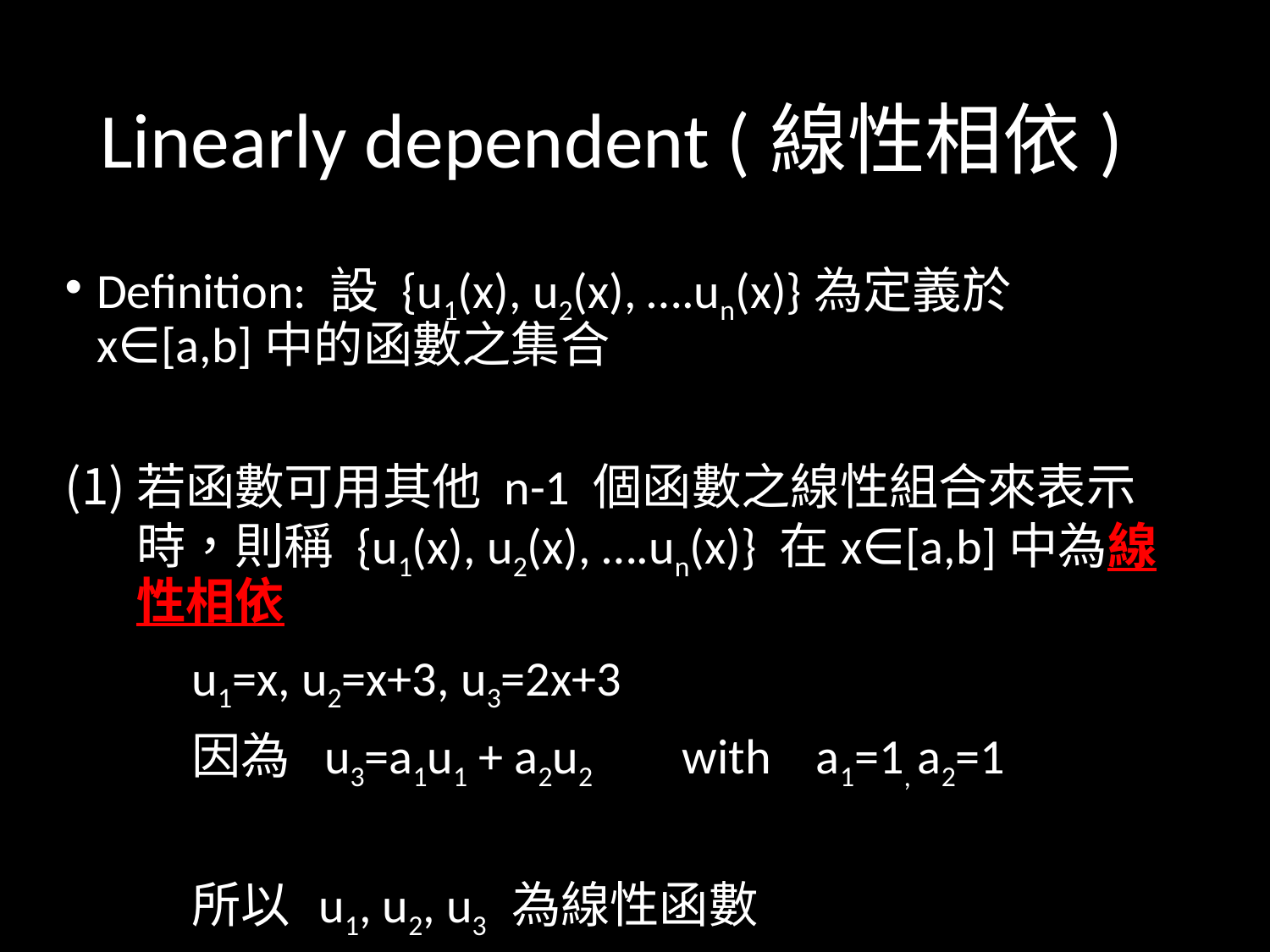

# Linearly dependent (線性相依)
Definition: 設 {u1(x), u2(x), ….un(x)}為定義於x∈[a,b]中的函數之集合

若函數可用其他 n-1 個函數之線性組合來表示時，則稱 {u1(x), u2(x), ….un(x)} 在x∈[a,b]中為線性相依
	u1=x, u2=x+3, u3=2x+3
	因為  u3=a1u1 + a2u2        with    a1=1, a2=1

	所以	u1, u2, u3  為線性函數